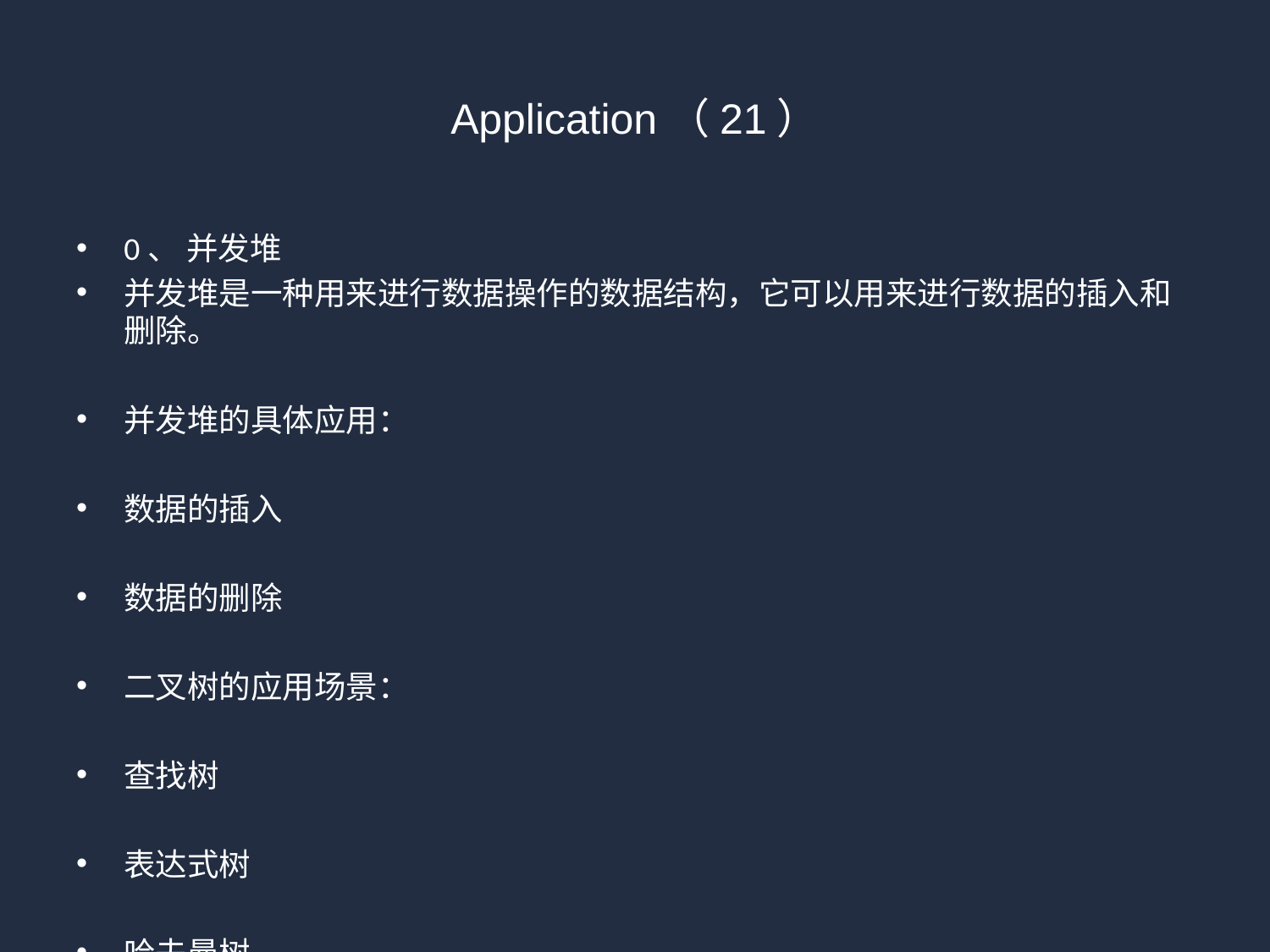

# Application（21）
0、 并发堆
并发堆是一种用来进行数据操作的数据结构，它可以用来进行数据的插入和删除。

并发堆的具体应用：

数据的插入

数据的删除

二叉树的应用场景：

查找树

表达式树

哈夫曼树

线段树

并查集

红黑树

斐波那契堆

可持久化数据结构

字典树

跳表

平衡二叉树

布隆过滤器

并发队列

并发栈

并发哈希表

并发链表

并发数组

并发树

并发图

并发堆

二叉树的应用场景，可以用于多种不同的场景，包括查找、排序、索引、搜索、数据库、图形、游戏等。

二叉树的应用场景，可以用于多种不同的场景，包括查找、排序、索引、搜索、数据库、图形、游戏等。

二叉树的应用场景，可以用于多种不同的场景，包括查找、排序、索引、搜索、数据库、图形、游戏等。

二叉树的应用场景，可以用于多种不同的场景，包括查找、排序、索引、